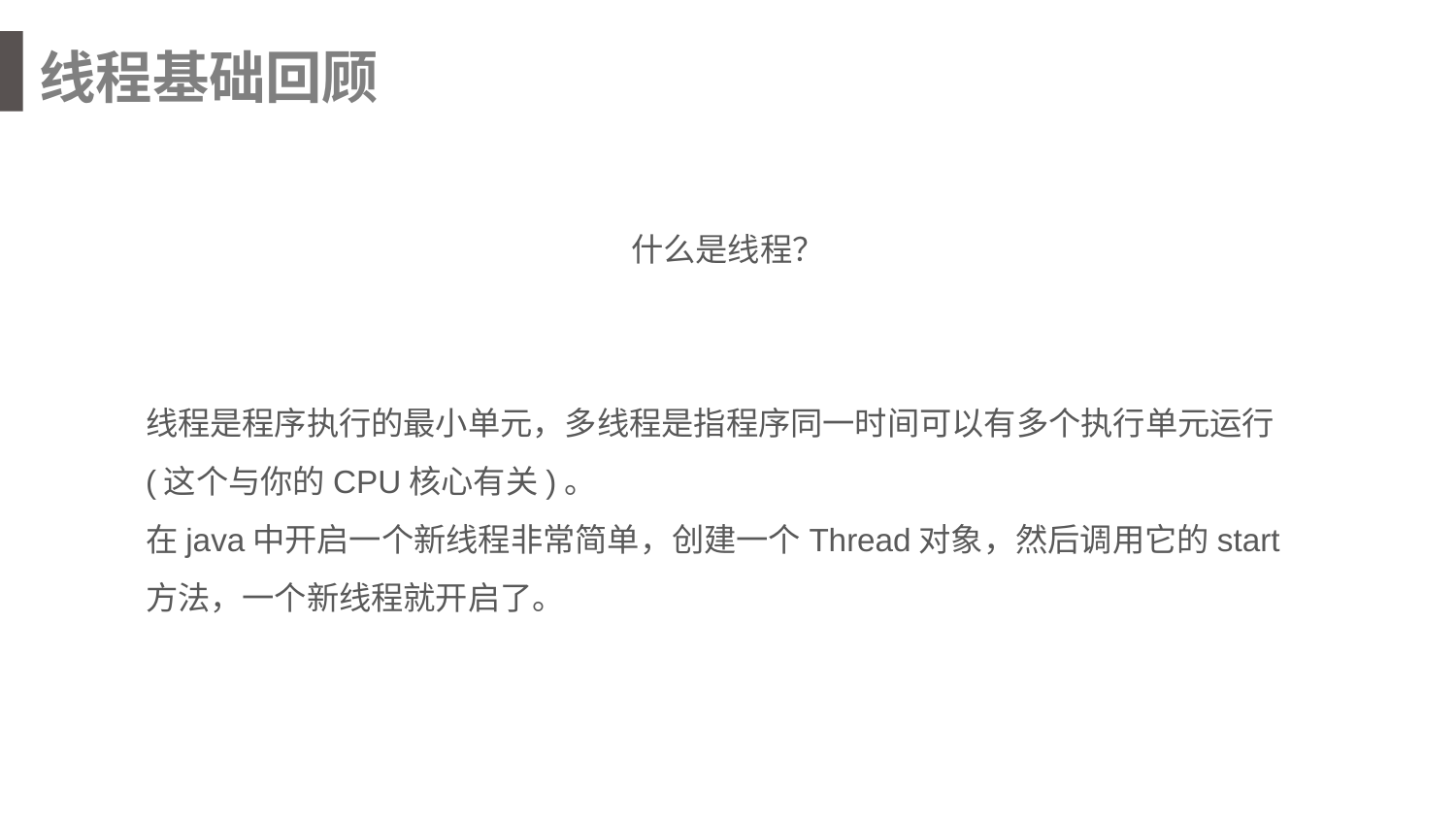

线程基础回顾

什么是线程？

线程是程序执行的最小单元，多线程是指程序同一时间可以有多个执行单元运行(这个与你的CPU核心有关)。
在java中开启一个新线程非常简单，创建一个Thread对象，然后调用它的start方法，一个新线程就开启了。